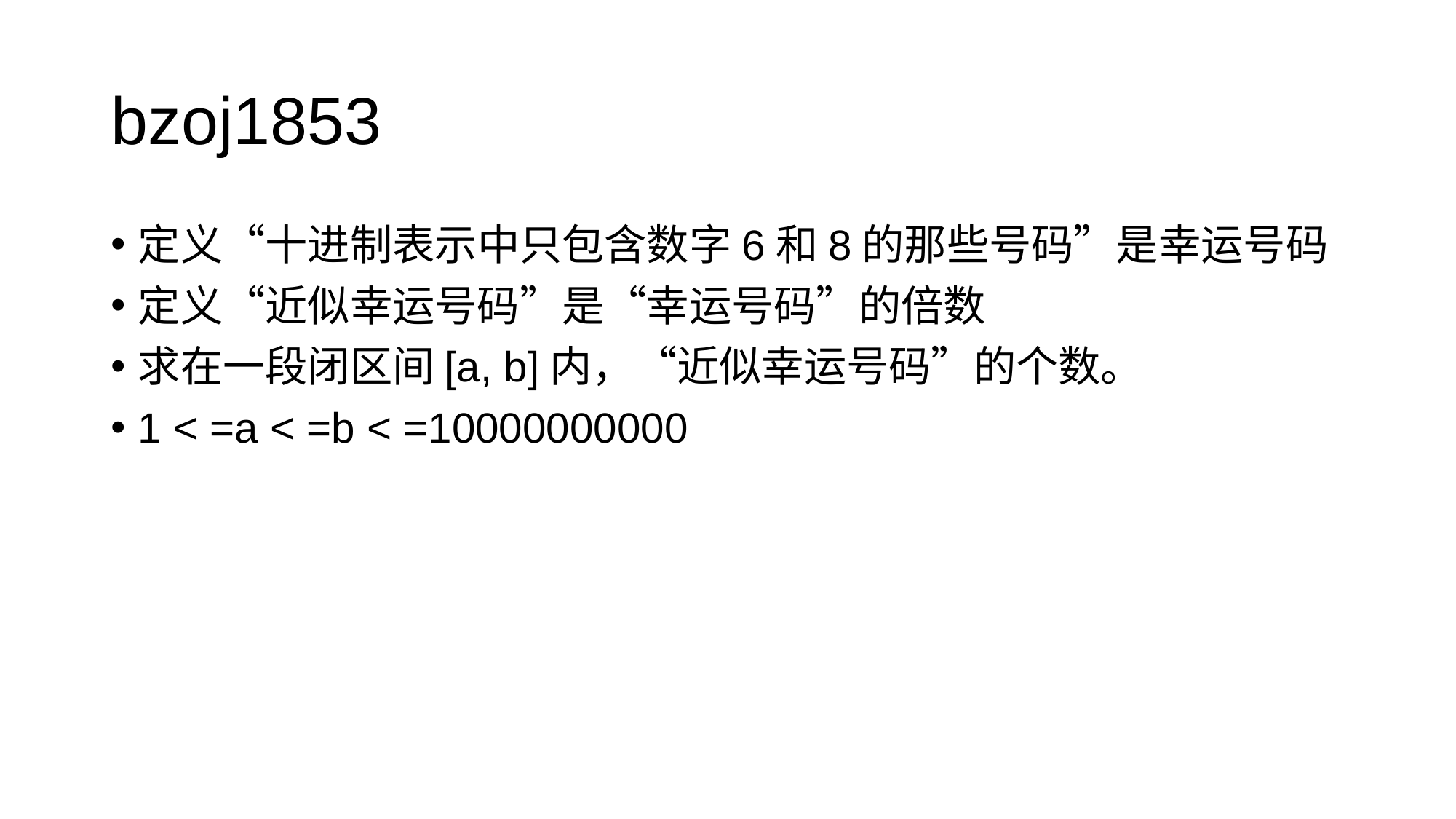

# bzoj1853
定义“十进制表示中只包含数字6和8的那些号码”是幸运号码
定义“近似幸运号码”是“幸运号码”的倍数
求在一段闭区间[a, b]内，“近似幸运号码”的个数。
1 < =a < =b < =10000000000